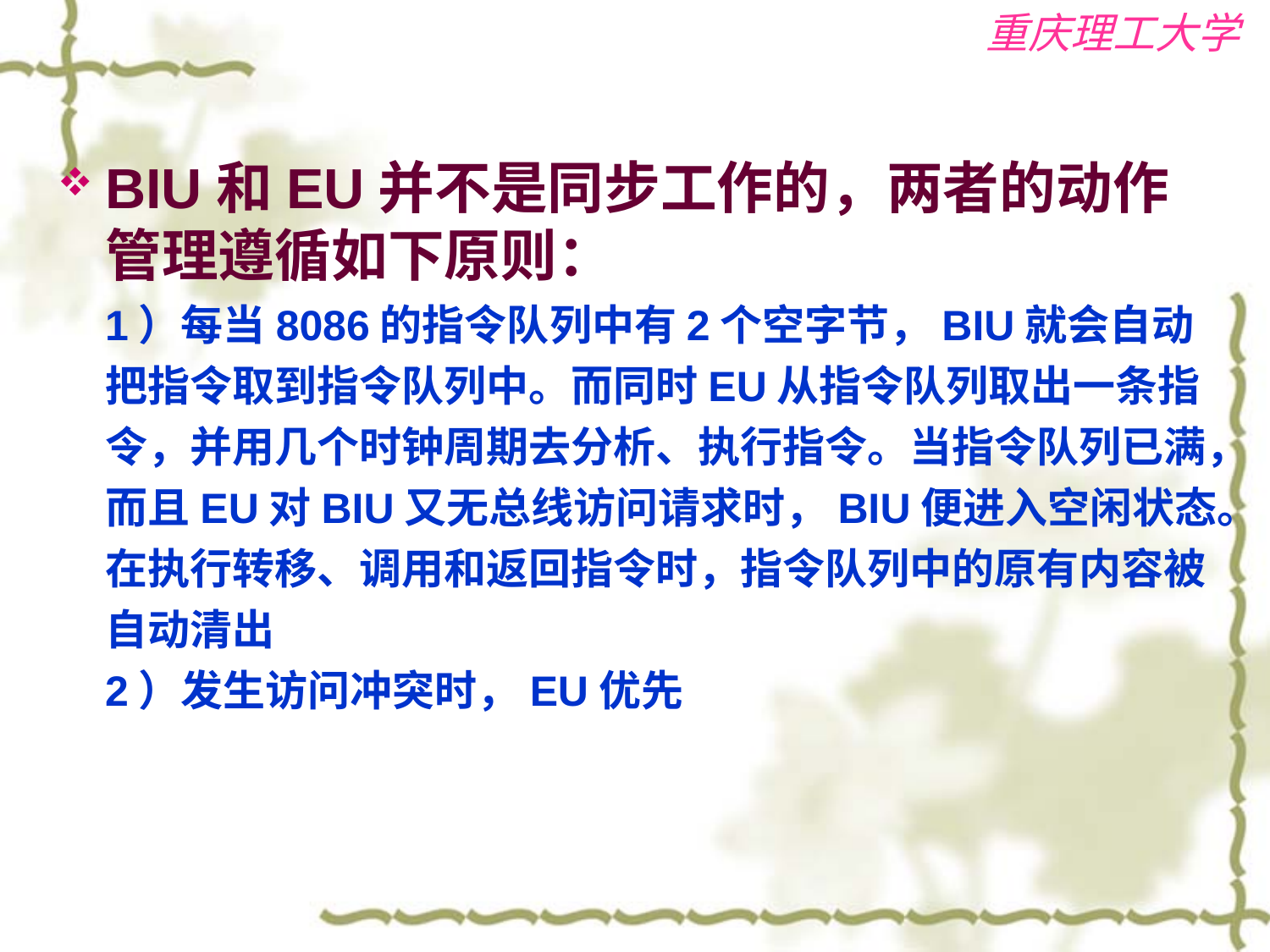

BIU和EU并不是同步工作的，两者的动作管理遵循如下原则：
    1）每当8086的指令队列中有2个空字节，BIU就会自动把指令取到指令队列中。而同时EU从指令队列取出一条指令，并用几个时钟周期去分析、执行指令。当指令队列已满，而且EU对BIU又无总线访问请求时，BIU便进入空闲状态。在执行转移、调用和返回指令时，指令队列中的原有内容被自动清出
    2）发生访问冲突时，EU优先